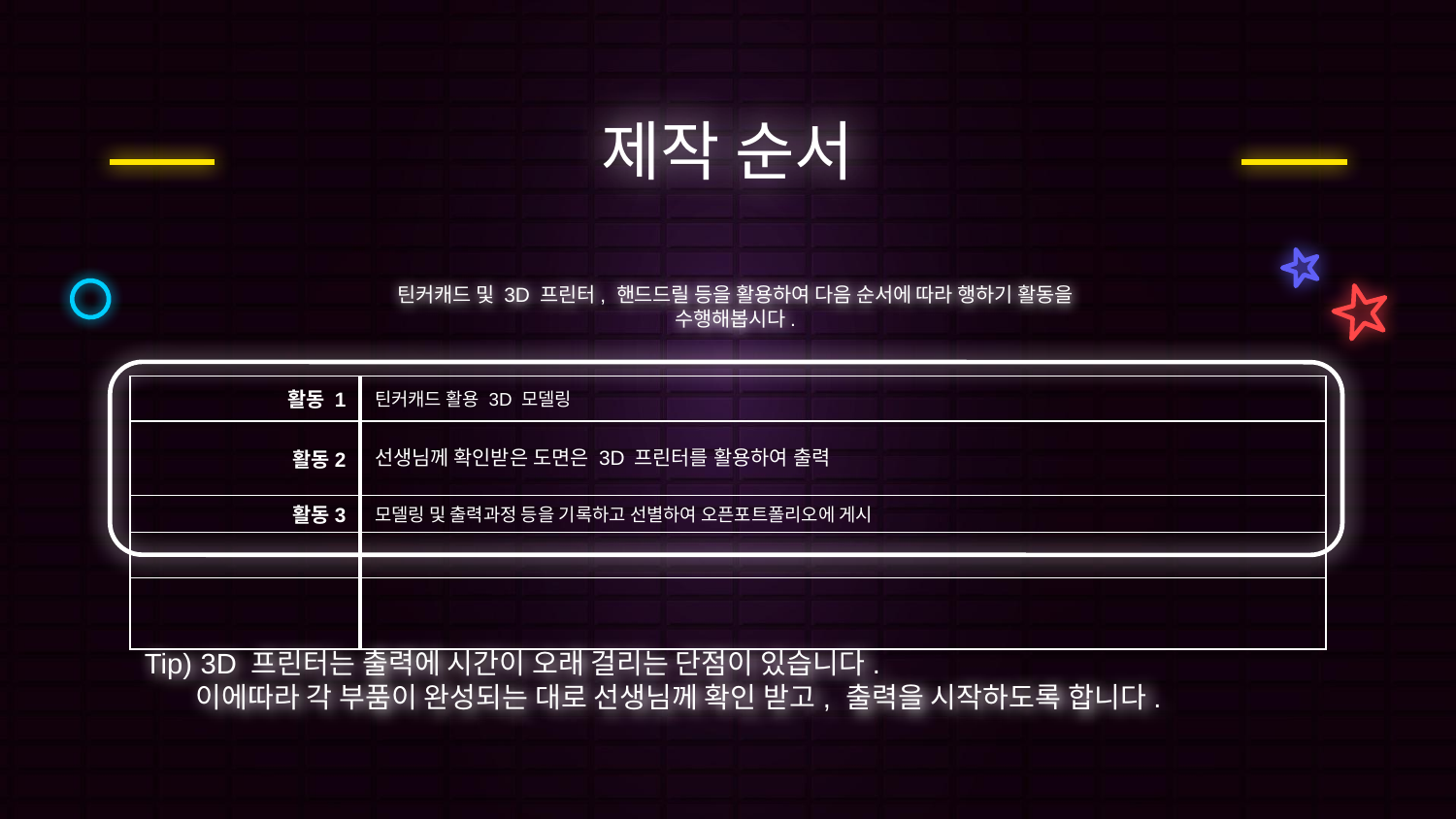

# 제작 순서

틴커캐드 및 3D 프린터, 핸드드릴 등을 활용하여 다음 순서에 따라 행하기 활동을 수행해봅시다.

| 활동 1 | 틴커캐드 활용 3D 모델링 |
| --- | --- |
| 활동2 | 선생님께 확인받은 도면은 3D 프린터를 활용하여 출력 |
| 활동3 | 모델링 및 출력과정 등을 기록하고 선별하여 오픈포트폴리오에 게시 |
|  |  |
|  |  |
Tip) 3D 프린터는 출력에 시간이 오래 걸리는 단점이 있습니다.
       이에따라 각 부품이 완성되는 대로 선생님께 확인 받고, 출력을 시작하도록 합니다.